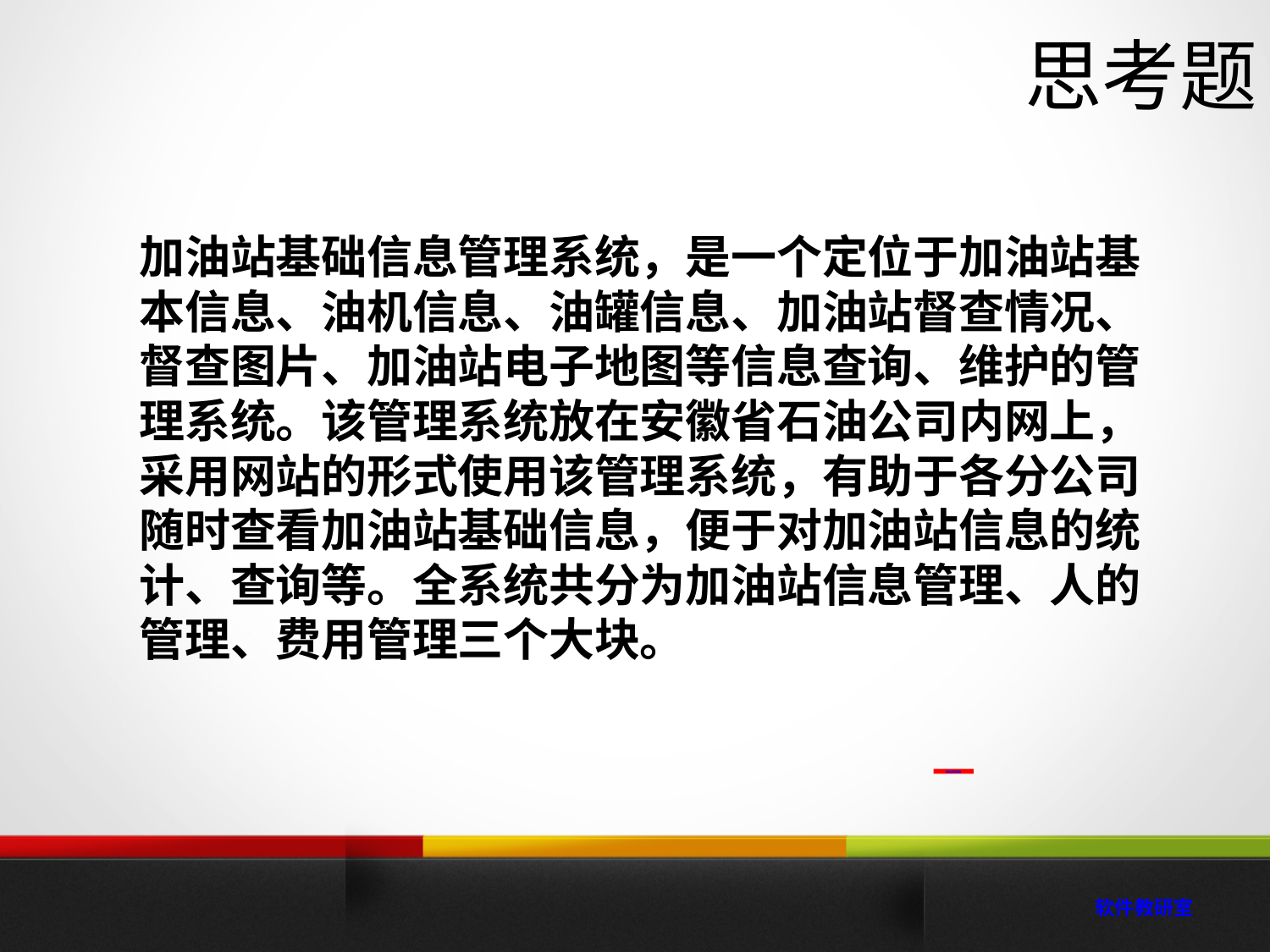

# 思考题
加油站基础信息管理系统，是一个定位于加油站基本信息、油机信息、油罐信息、加油站督查情况、督查图片、加油站电子地图等信息查询、维护的管理系统。该管理系统放在安徽省石油公司内网上，采用网站的形式使用该管理系统，有助于各分公司随时查看加油站基础信息，便于对加油站信息的统计、查询等。全系统共分为加油站信息管理、人的管理、费用管理三个大块。
编写可行性研究报告
                                     软件教研室